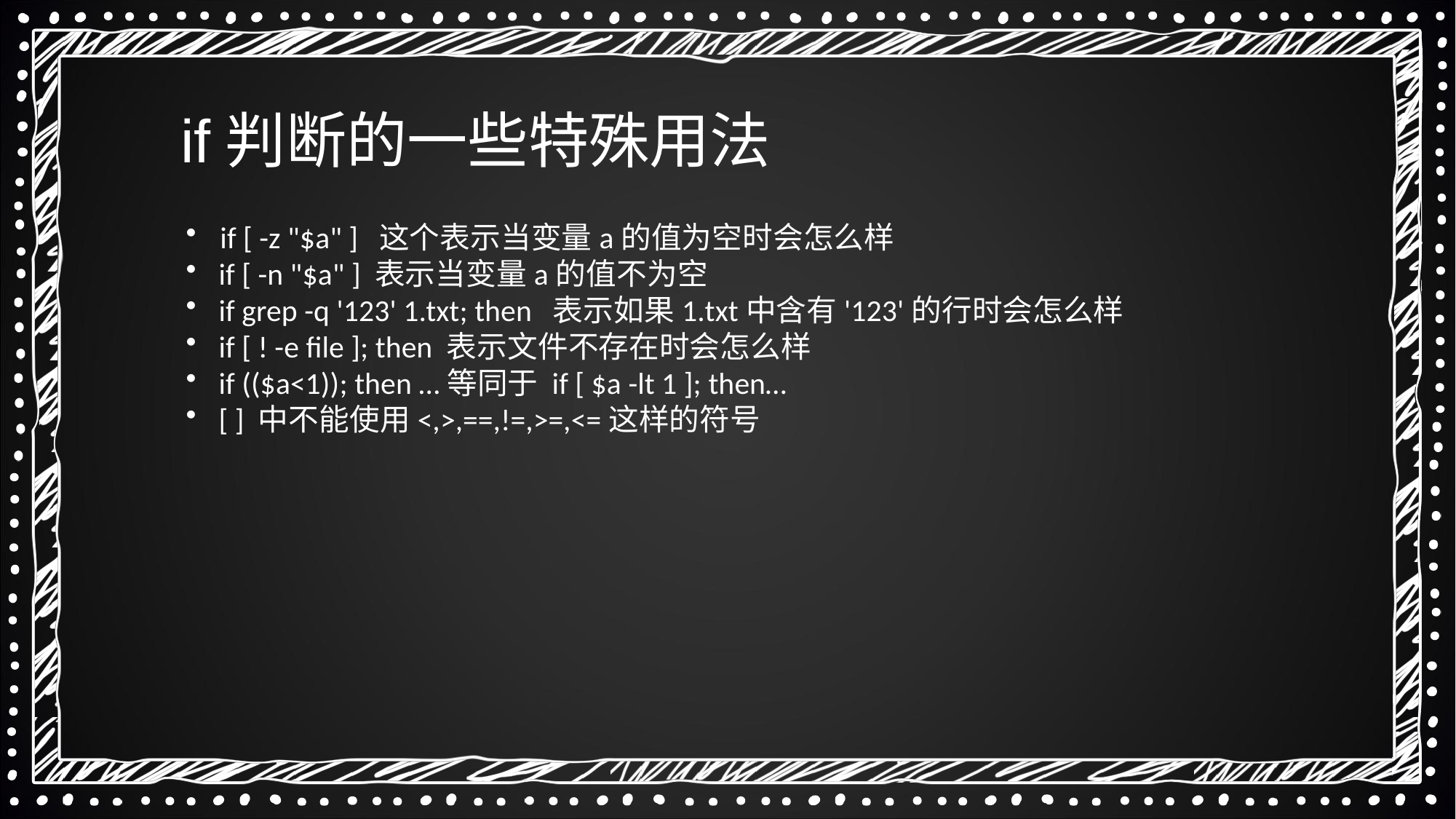

if判断的一些特殊用法
 if [ -z "$a" ]  这个表示当变量a的值为空时会怎么样
 if [ -n "$a" ] 表示当变量a的值不为空
 if grep -q '123' 1.txt; then  表示如果1.txt中含有'123'的行时会怎么样
 if [ ! -e file ]; then 表示文件不存在时会怎么样
 if (($a<1)); then …等同于 if [ $a -lt 1 ]; then…
 [ ] 中不能使用<,>,==,!=,>=,<=这样的符号